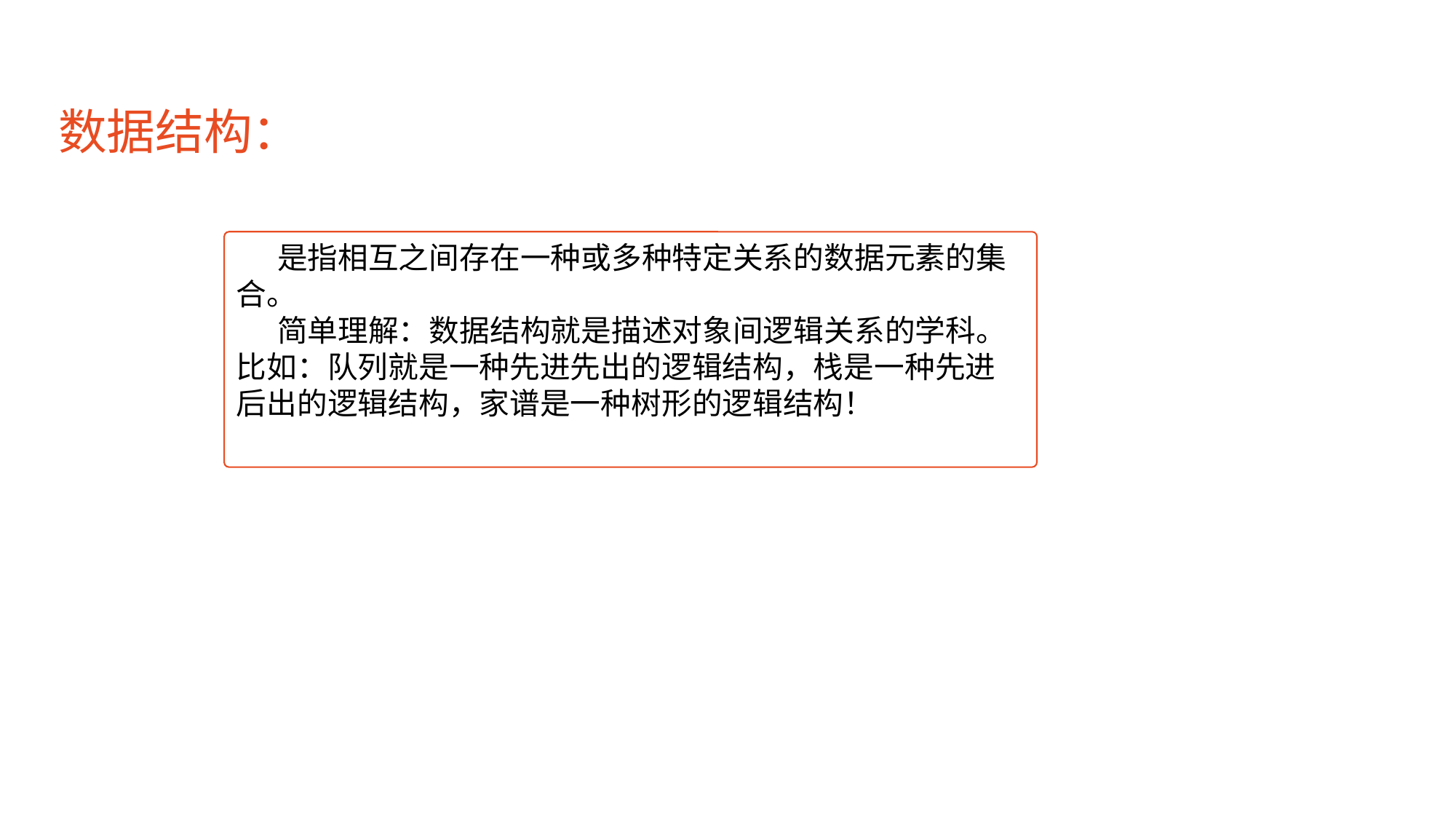

数据结构：

     是指相互之间存在一种或多种特定关系的数据元素的集合。
     简单理解：数据结构就是描述对象间逻辑关系的学科。比如：队列就是一种先进先出的逻辑结构，栈是一种先进后出的逻辑结构，家谱是一种树形的逻辑结构！